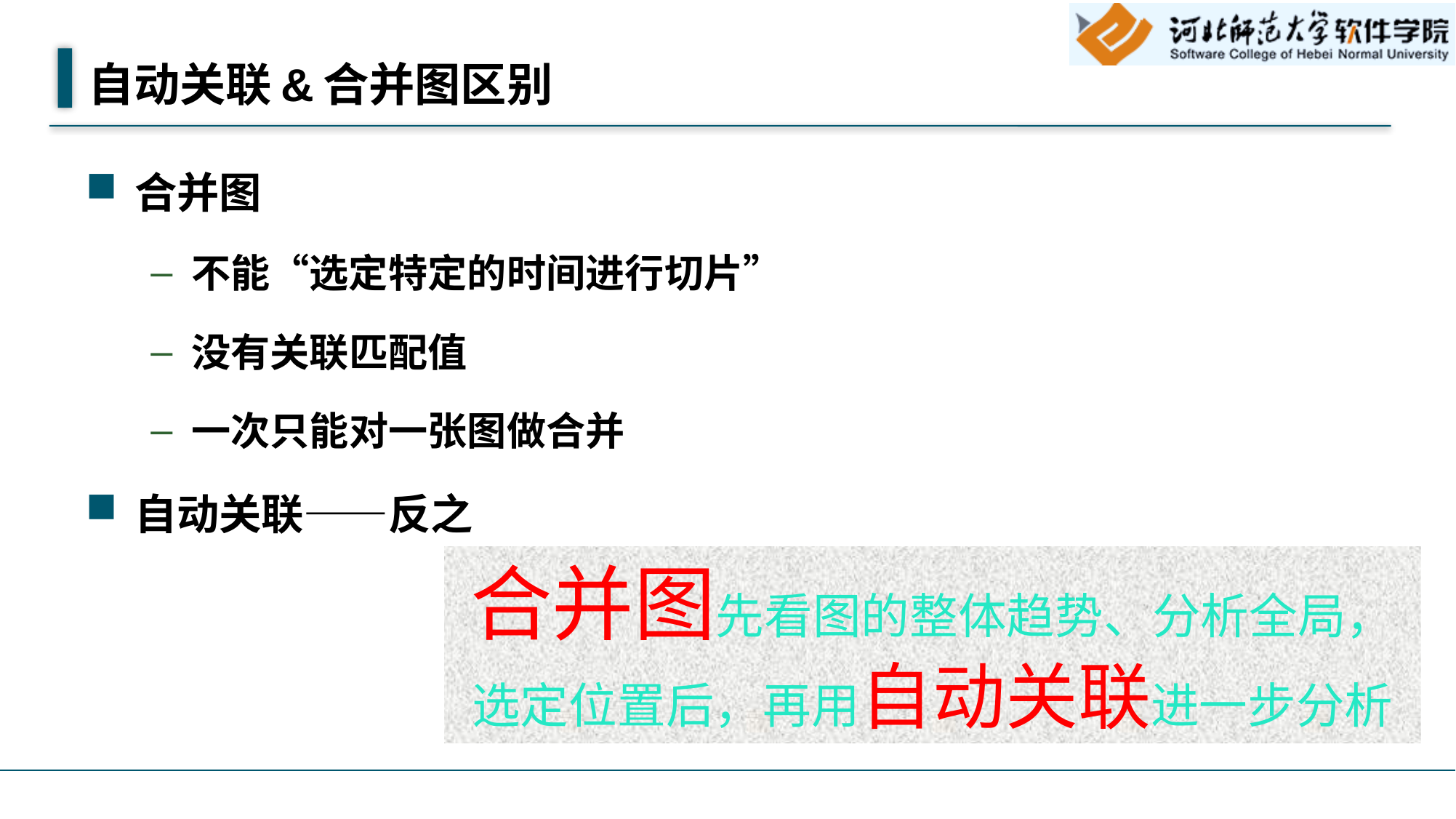

# 自动关联&合并图区别
合并图
不能“选定特定的时间进行切片”
没有关联匹配值
一次只能对一张图做合并
自动关联——反之
合并图先看图的整体趋势、分析全局，
选定位置后，再用自动关联进一步分析